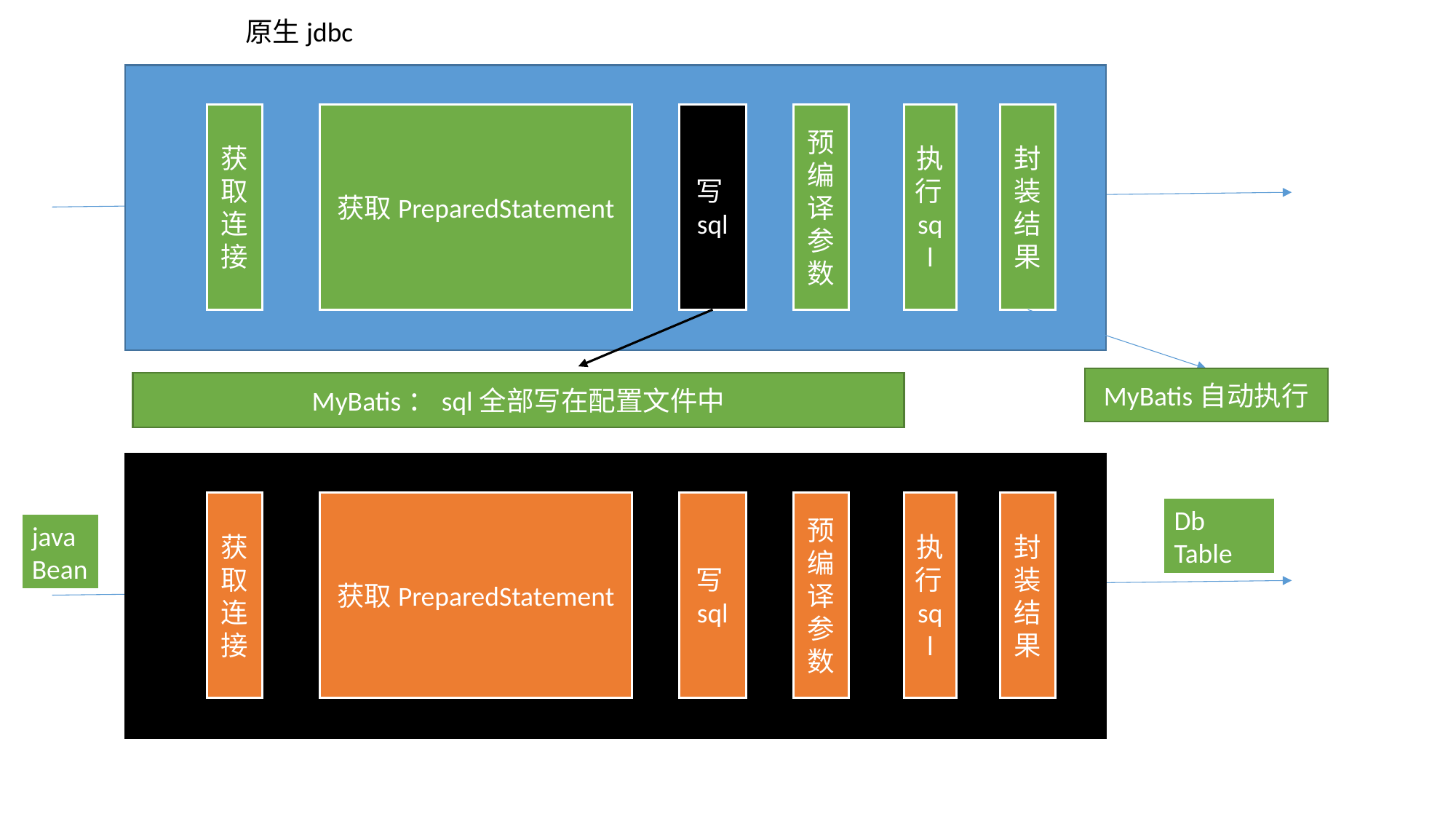

原生jdbc

获取连接
获取PreparedStatement
写sql
预编译参数
执行sql
封装结果
MyBatis自动执行
MyBatis：sql全部写在配置文件中

获取连接
获取PreparedStatement
写sql
预编译参数
执行sql
封装结果
Db
Table
javaBean